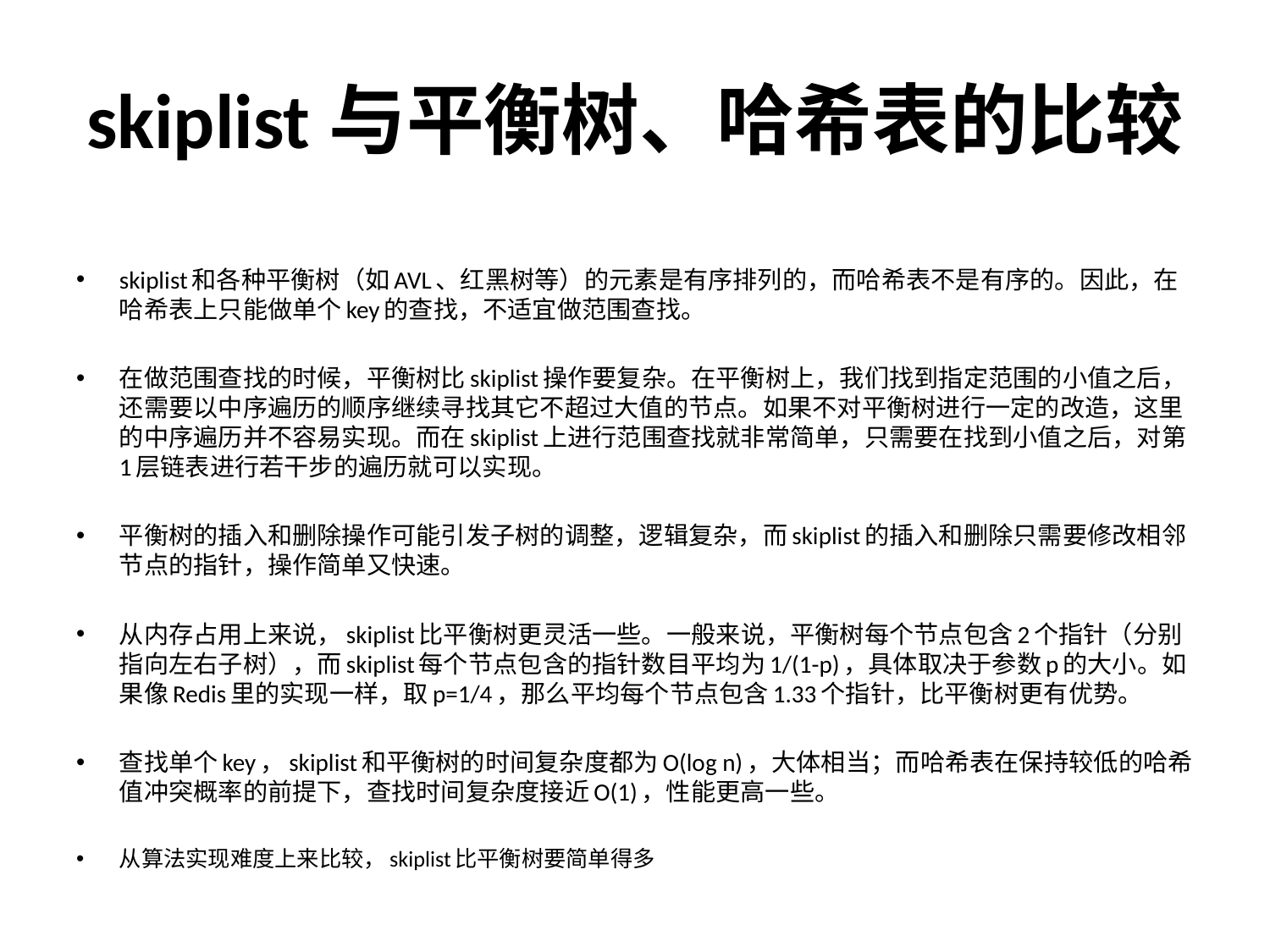

# skiplist与平衡树、哈希表的比较
skiplist和各种平衡树（如AVL、红黑树等）的元素是有序排列的，而哈希表不是有序的。因此，在哈希表上只能做单个key的查找，不适宜做范围查找。

在做范围查找的时候，平衡树比skiplist操作要复杂。在平衡树上，我们找到指定范围的小值之后，还需要以中序遍历的顺序继续寻找其它不超过大值的节点。如果不对平衡树进行一定的改造，这里的中序遍历并不容易实现。而在skiplist上进行范围查找就非常简单，只需要在找到小值之后，对第1层链表进行若干步的遍历就可以实现。

平衡树的插入和删除操作可能引发子树的调整，逻辑复杂，而skiplist的插入和删除只需要修改相邻节点的指针，操作简单又快速。

从内存占用上来说，skiplist比平衡树更灵活一些。一般来说，平衡树每个节点包含2个指针（分别指向左右子树），而skiplist每个节点包含的指针数目平均为1/(1-p)，具体取决于参数p的大小。如果像Redis里的实现一样，取p=1/4，那么平均每个节点包含1.33个指针，比平衡树更有优势。

查找单个key，skiplist和平衡树的时间复杂度都为O(log n)，大体相当；而哈希表在保持较低的哈希值冲突概率的前提下，查找时间复杂度接近O(1)，性能更高一些。

从算法实现难度上来比较，skiplist比平衡树要简单得多